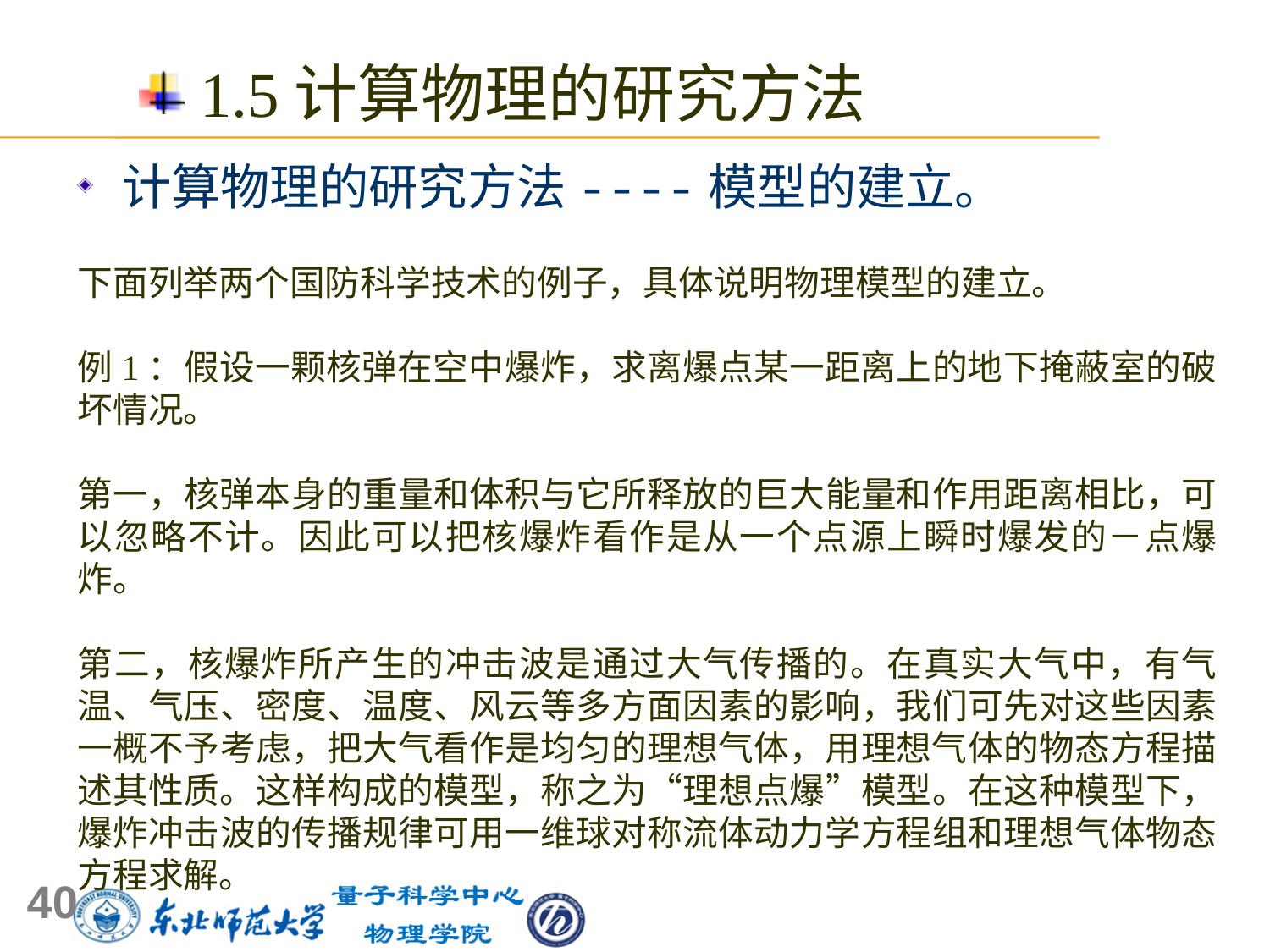

1.5计算物理的研究方法

 计算物理的研究方法----模型的建立。
下面列举两个国防科学技术的例子，具体说明物理模型的建立。

例1：假设一颗核弹在空中爆炸，求离爆点某一距离上的地下掩蔽室的破坏情况。

第一，核弹本身的重量和体积与它所释放的巨大能量和作用距离相比，可以忽略不计。因此可以把核爆炸看作是从一个点源上瞬时爆发的－点爆炸。

第二，核爆炸所产生的冲击波是通过大气传播的。在真实大气中，有气温、气压、密度、温度、风云等多方面因素的影响，我们可先对这些因素一概不予考虑，把大气看作是均匀的理想气体，用理想气体的物态方程描述其性质。这样构成的模型，称之为“理想点爆”模型。在这种模型下，爆炸冲击波的传播规律可用一维球对称流体动力学方程组和理想气体物态方程求解。
40